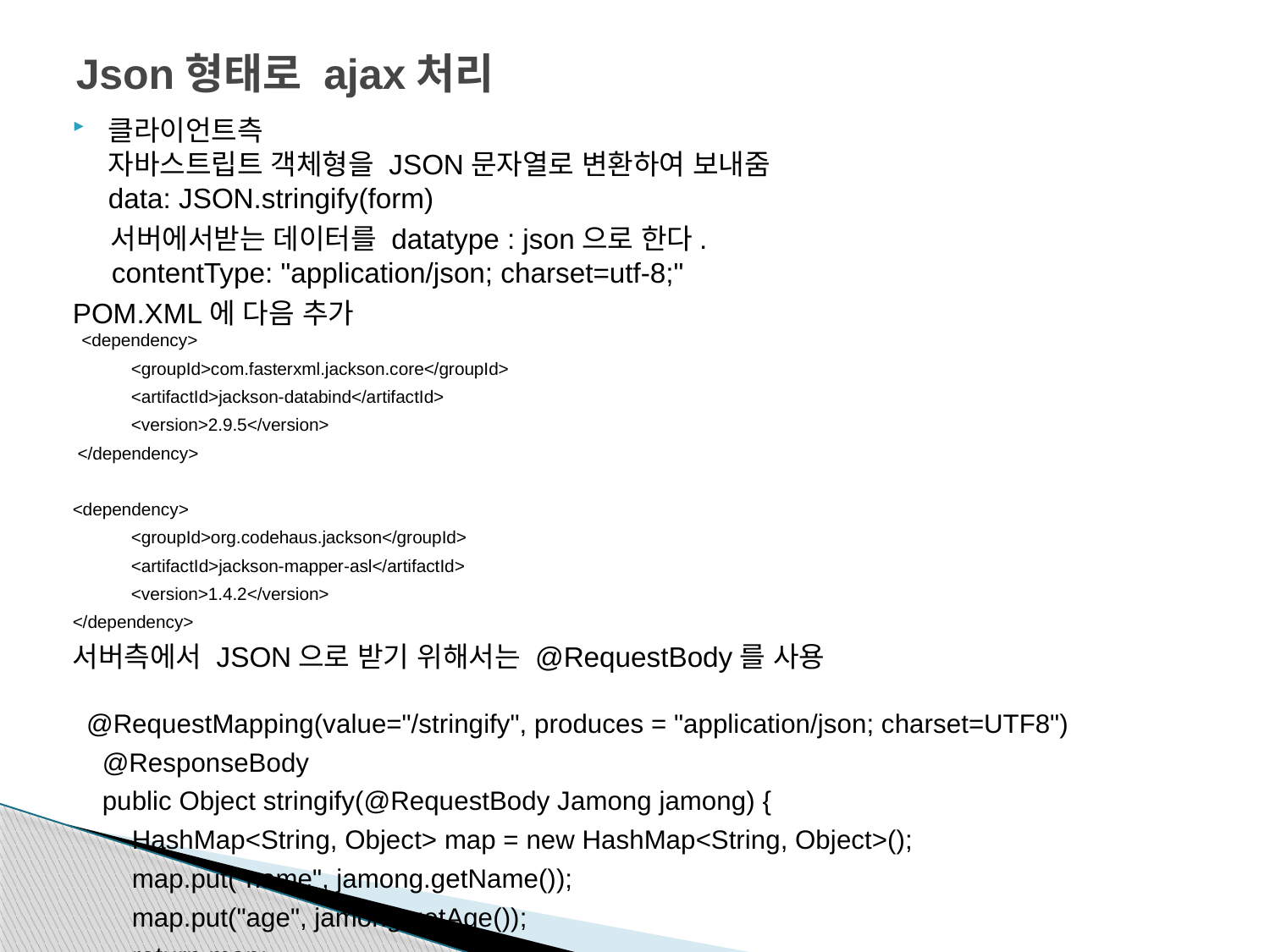

# Json형태로 ajax처리
클라이언트측
자바스트립트 객체형을 JSON문자열로 변환하여 보내줌
data: JSON.stringify(form)
    서버에서받는 데이터를 datatype : json으로 한다.
     contentType: "application/json; charset=utf-8;"
POM.XML에 다음 추가
 <dependency>
            <groupId>com.fasterxml.jackson.core</groupId>
            <artifactId>jackson-databind</artifactId>
            <version>2.9.5</version>
 </dependency>

<dependency>
            <groupId>org.codehaus.jackson</groupId>
            <artifactId>jackson-mapper-asl</artifactId>
            <version>1.4.2</version>
</dependency>
서버측에서 JSON으로 받기 위해서는 @RequestBody를 사용
 @RequestMapping(value="/stringify", produces = "application/json; charset=UTF8")
    @ResponseBody
    public Object stringify(@RequestBody Jamong jamong) {
        HashMap<String, Object> map = new HashMap<String, Object>();
        map.put("name", jamong.getName());
        map.put("age", jamong.getAge());
        return map;
    }